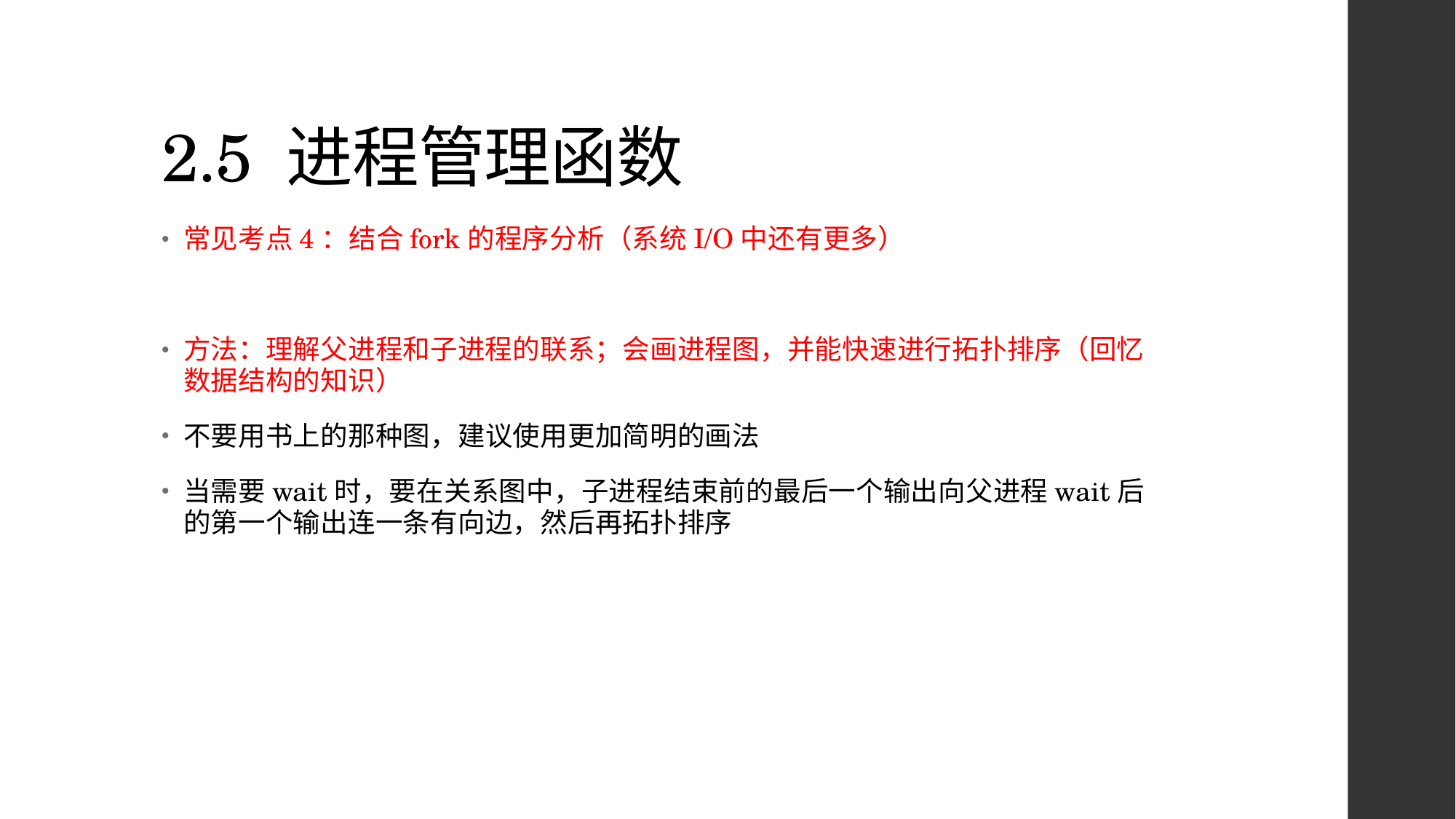

# 2.5 进程管理函数
常见考点4：结合fork的程序分析（系统I/O中还有更多）

方法：理解父进程和子进程的联系；会画进程图，并能快速进行拓扑排序（回忆数据结构的知识）
不要用书上的那种图，建议使用更加简明的画法
当需要wait时，要在关系图中，子进程结束前的最后一个输出向父进程wait后的第一个输出连一条有向边，然后再拓扑排序